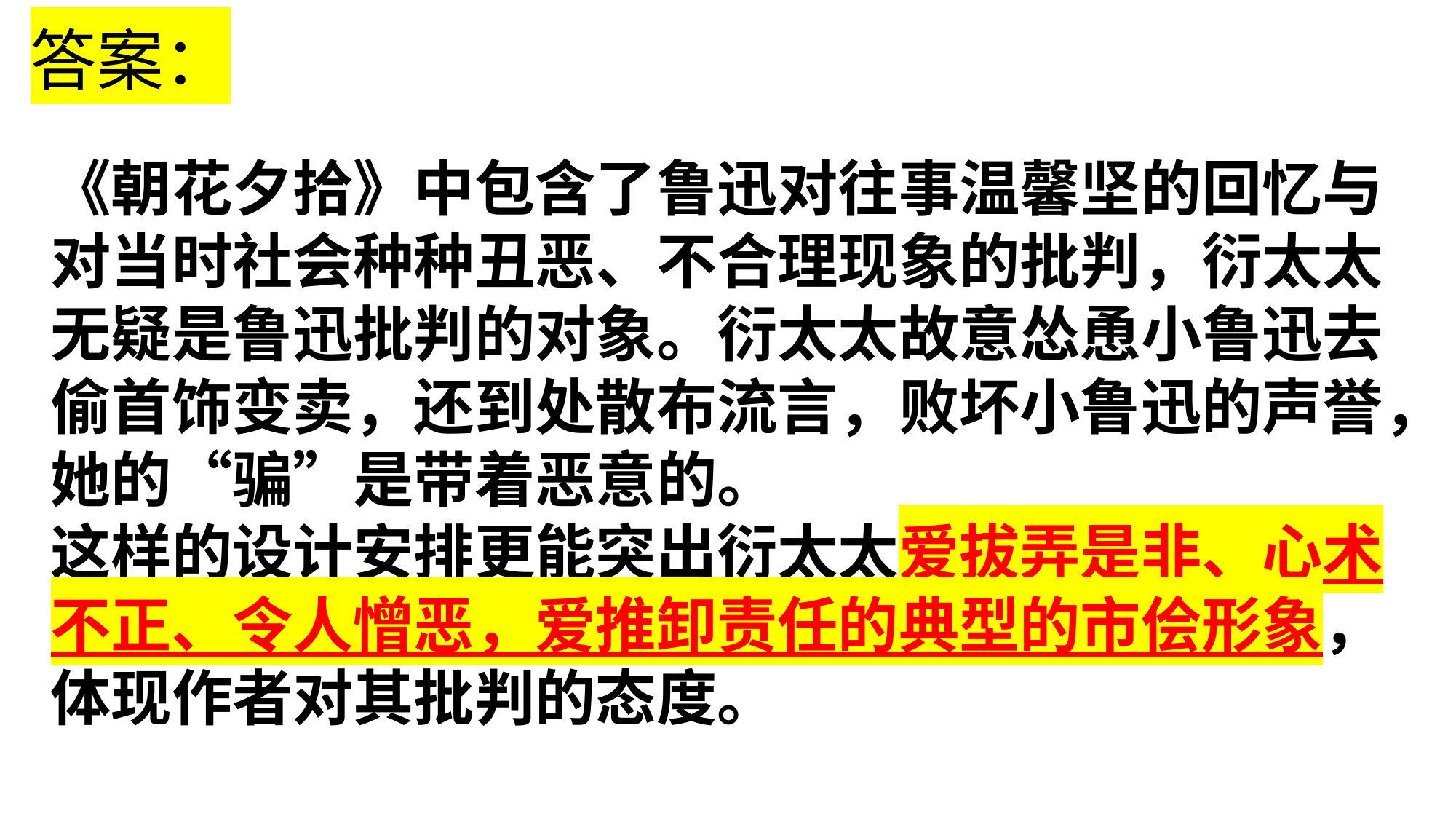

# 答案：
《朝花夕拾》中包含了鲁迅对往事温馨坚的回忆与对当时社会种种丑恶、不合理现象的批判，衍太太无疑是鲁迅批判的对象。衍太太故意怂恿小鲁迅去偷首饰变卖，还到处散布流言，败坏小鲁迅的声誉，她的“骗”是带着恶意的。
这样的设计安排更能突出衍太太爱拔弄是非、心术不正、令人憎恶，爱推卸责任的典型的市侩形象，体现作者对其批判的态度。